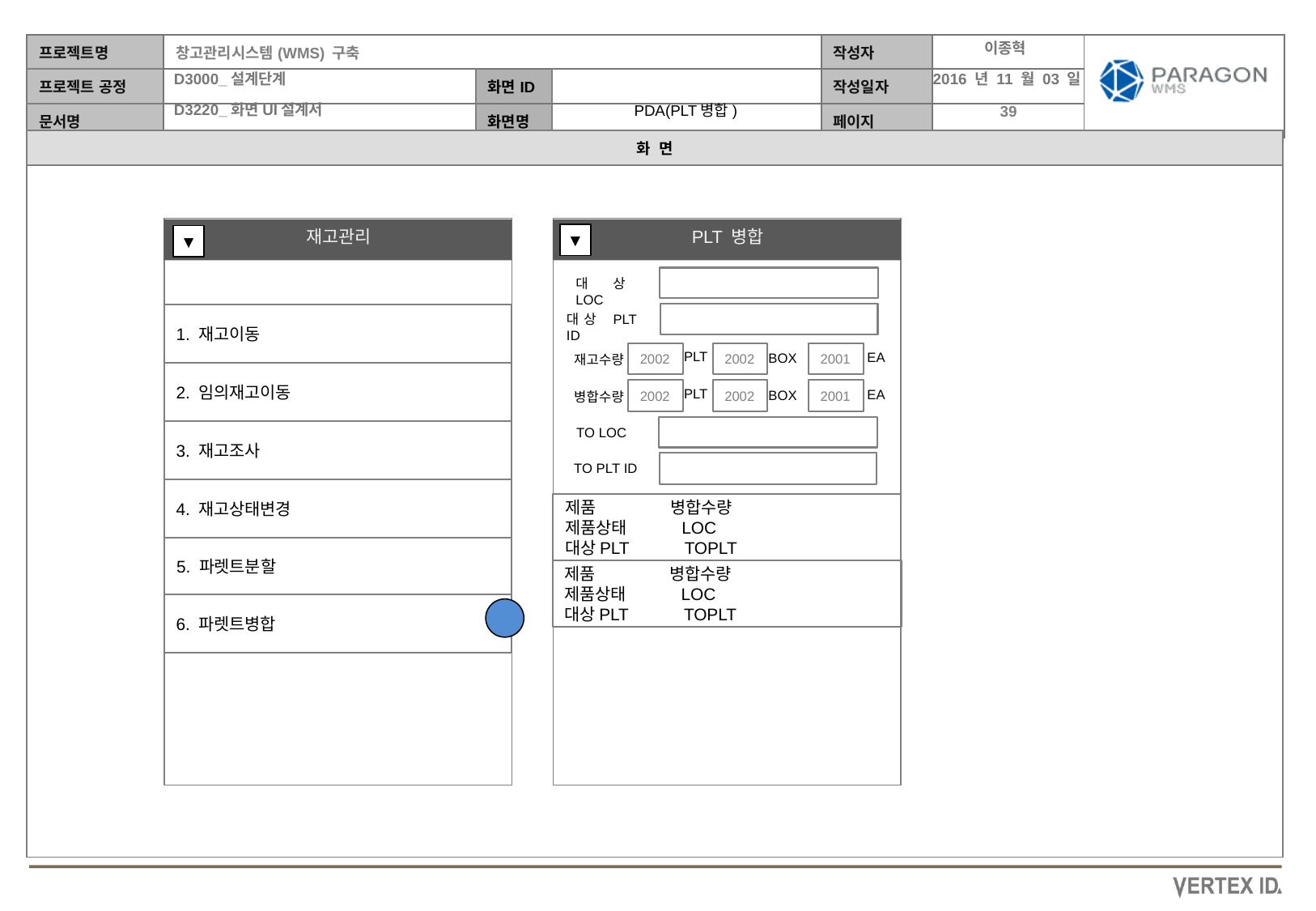

이종혁
2016 년 11 월 03 일
PDA(PLT병합)

재고관리
PLT 병합
▼
▼

대상LOC

1. 재고이동
대상 PLT ID
PLT
2002
2001
2002
EA
BOX
재고수량
2. 임의재고이동
PLT
2002
2001
2002
EA
BOX
병합수량

TO LOC
3. 재고조사

TO PLT ID
4. 재고상태변경
제품                병합수량
제품상태           LOC
대상PLT            TOPLT
5. 파렛트분할
제품                병합수량
제품상태           LOC
대상PLT            TOPLT
6. 파렛트병합